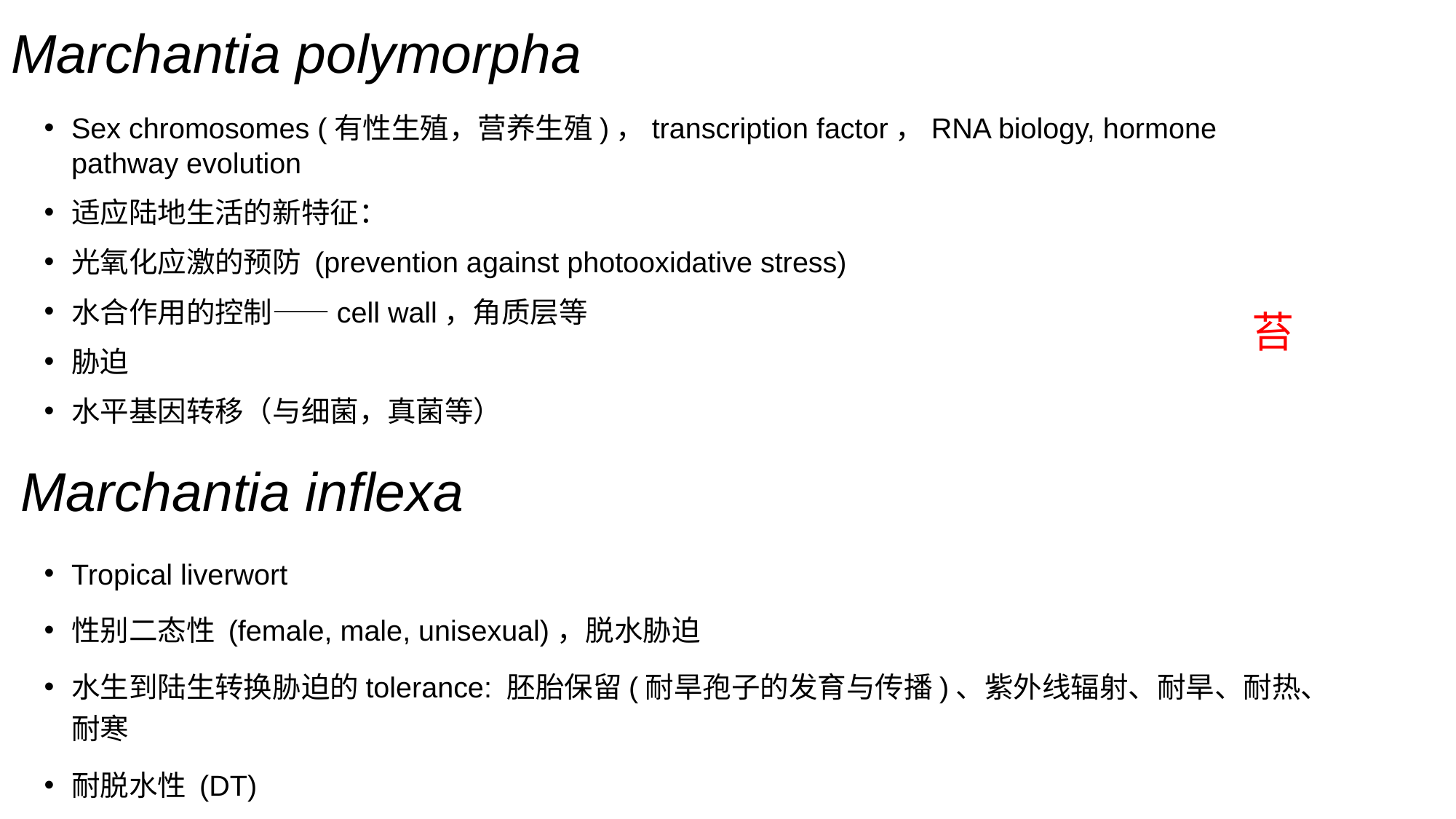

# Marchantia polymorpha
Sex chromosomes (有性生殖，营养生殖)，transcription factor，RNA biology, hormone pathway evolution
适应陆地生活的新特征：
光氧化应激的预防 (prevention against photooxidative stress)
水合作用的控制——cell wall，角质层等
胁迫
水平基因转移（与细菌，真菌等）

苔
Marchantia inflexa
Tropical liverwort
性别二态性 (female, male, unisexual)，脱水胁迫
水生到陆生转换胁迫的tolerance: 胚胎保留(耐旱孢子的发育与传播)、紫外线辐射、耐旱、耐热、耐寒
耐脱水性 (DT)